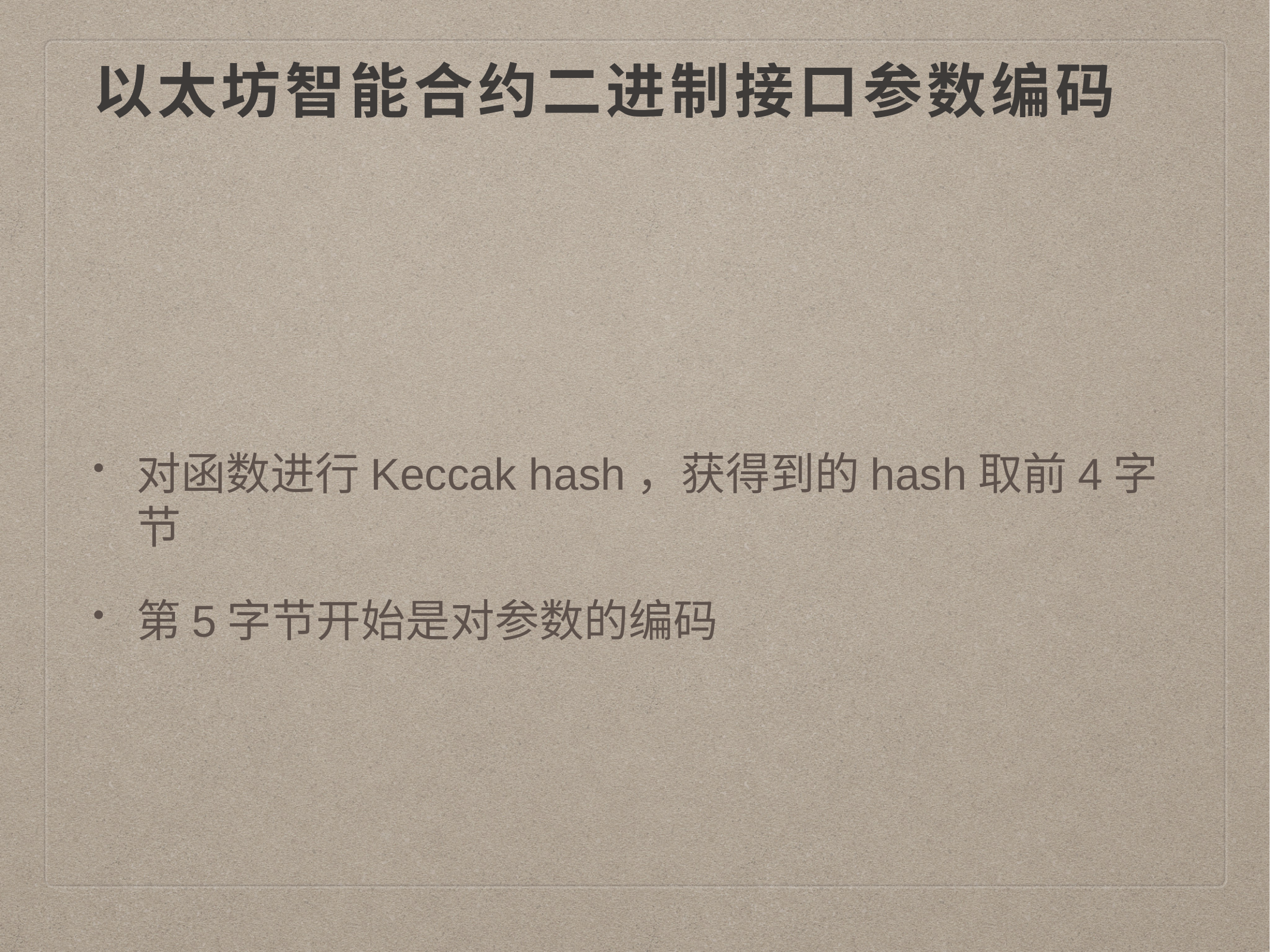

# 以太坊智能合约二进制接口参数编码
对函数进行Keccak hash，获得到的hash取前4字节
第5字节开始是对参数的编码